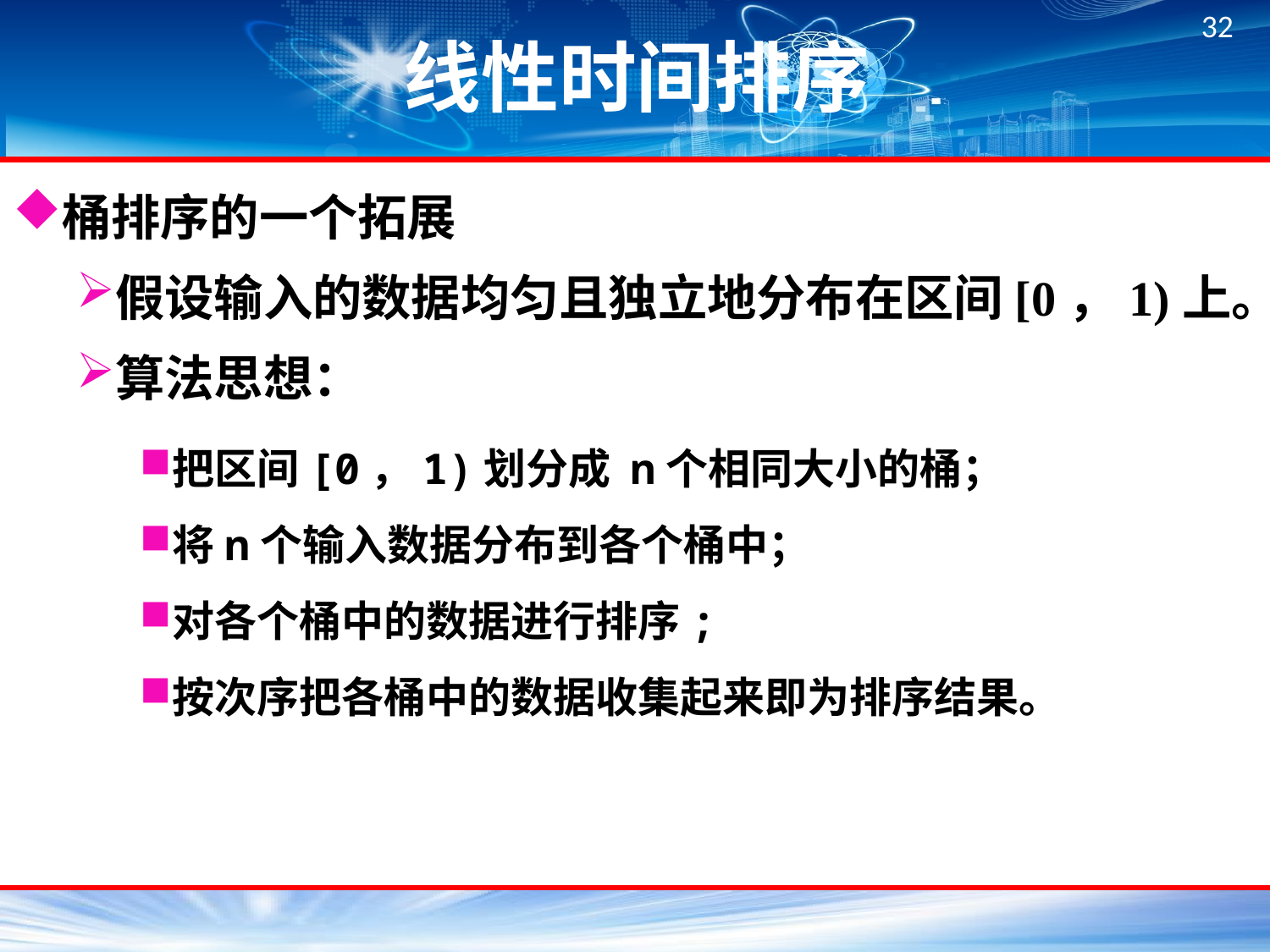

# 线性时间排序
桶排序的一个拓展
假设输入的数据均匀且独立地分布在区间[0，1)上。
算法思想：
把区间[0，1)划分成 n个相同大小的桶；
将n个输入数据分布到各个桶中；
对各个桶中的数据进行排序;
按次序把各桶中的数据收集起来即为排序结果。